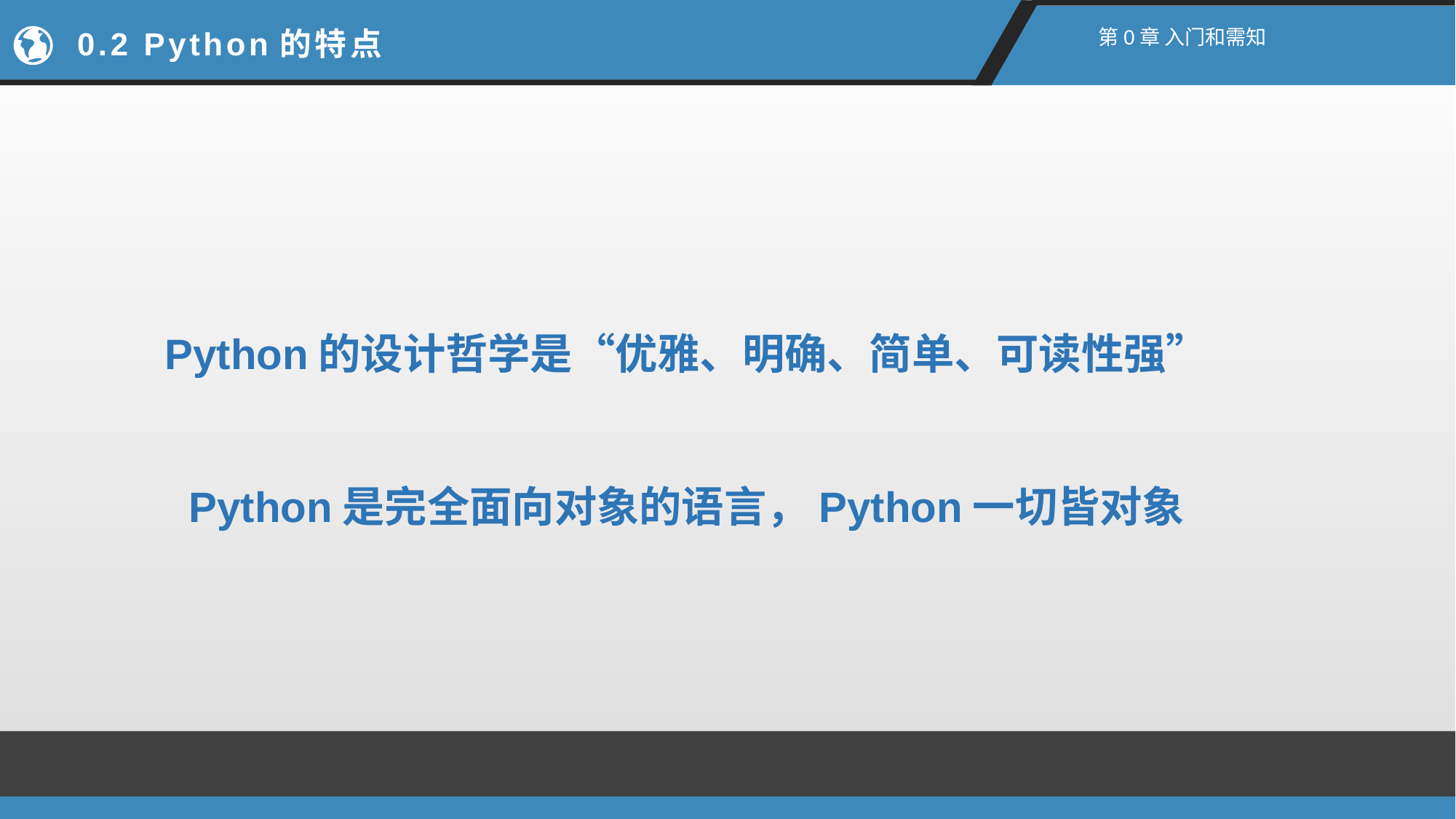

# 0.2 Python的特点
第0章 入门和需知
Python的设计哲学是“优雅、明确、简单、可读性强”

Python是完全面向对象的语言，Python一切皆对象